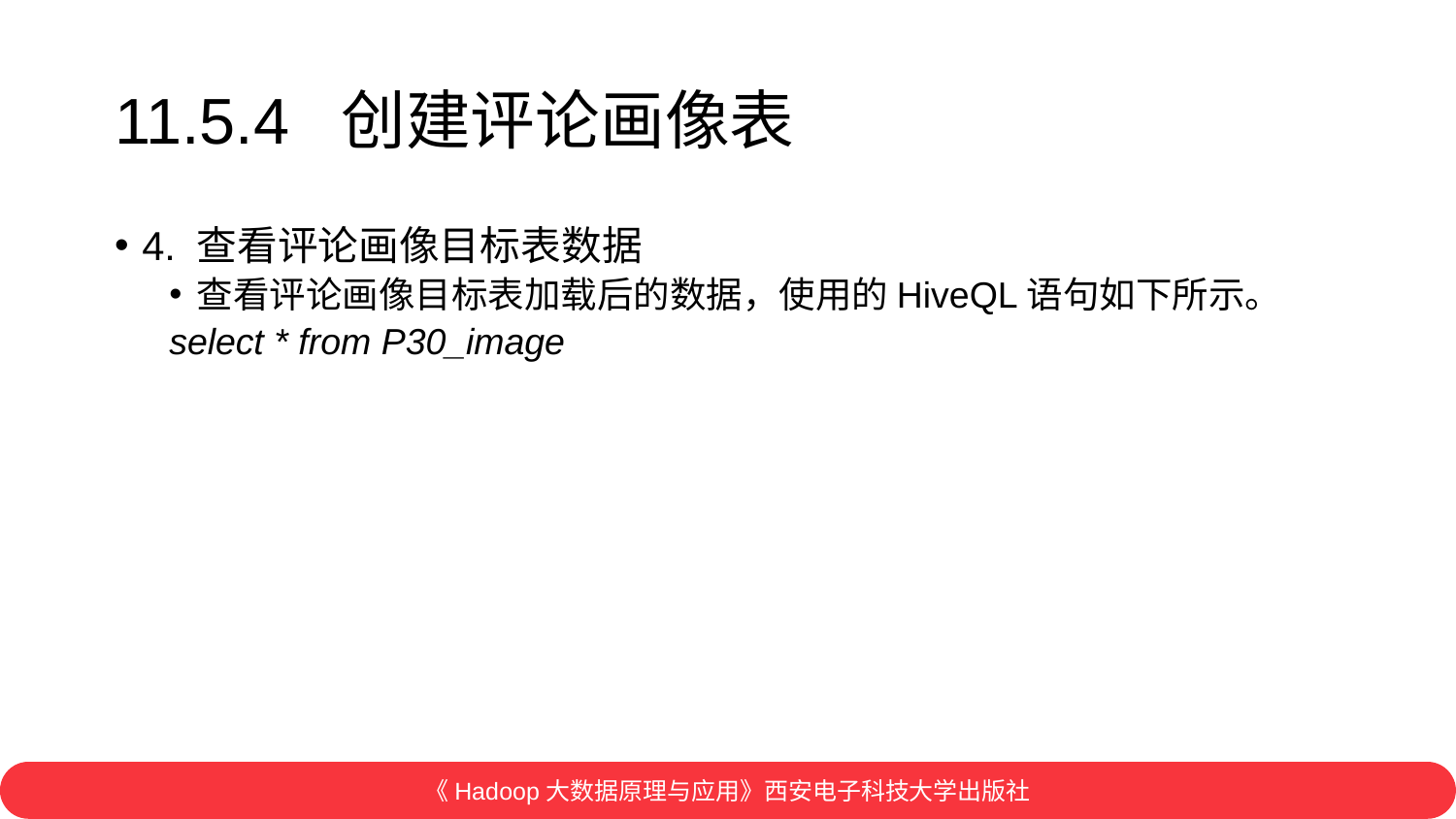

# 11.5.4  创建评论画像表
4. 查看评论画像目标表数据
查看评论画像目标表加载后的数据，使用的HiveQL语句如下所示。
select * from P30_image